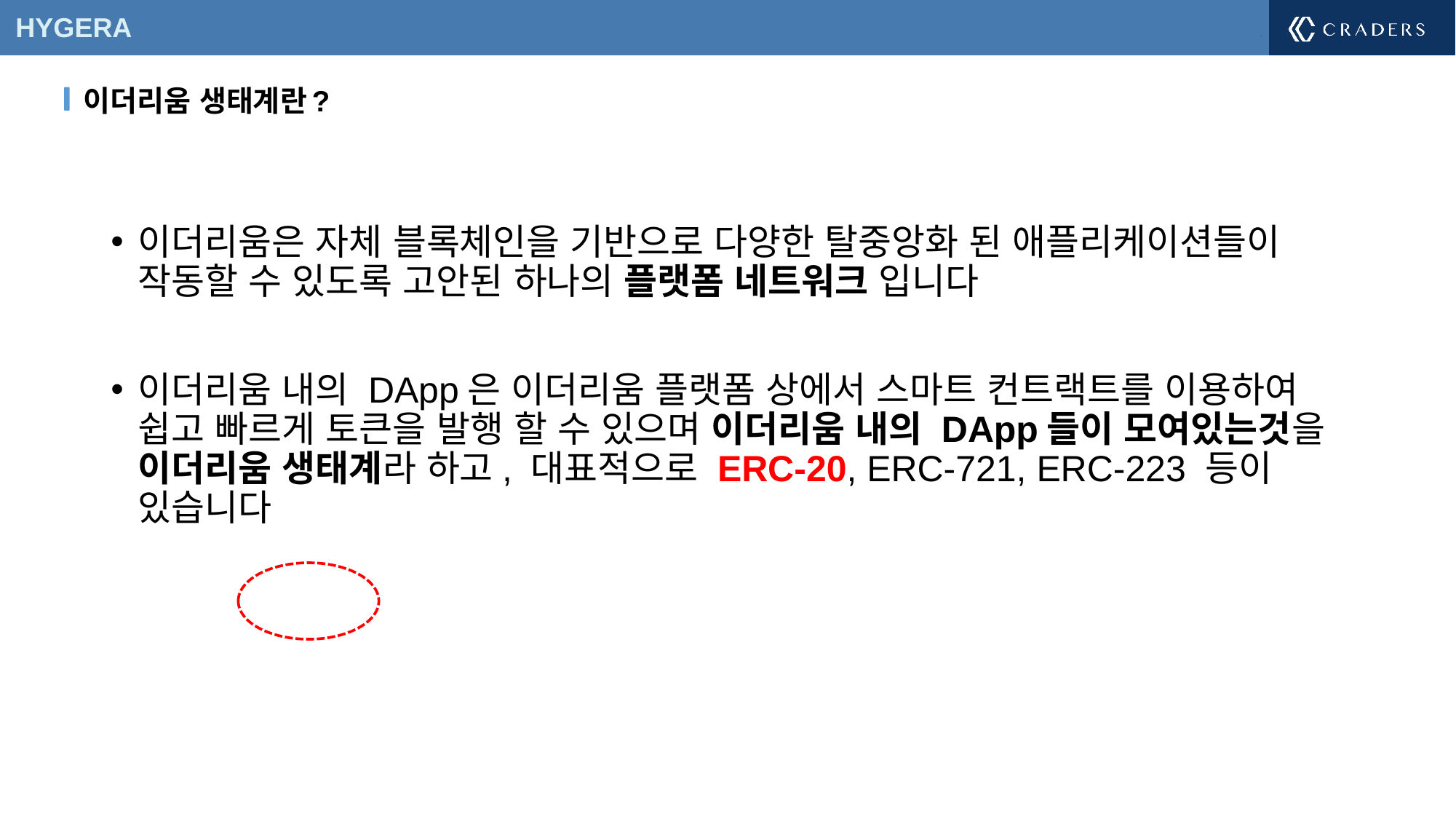

이더리움 생태계란?
이더리움은 자체 블록체인을 기반으로 다양한 탈중앙화 된 애플리케이션들이 작동할 수 있도록 고안된 하나의 플랫폼 네트워크 입니다

이더리움 내의 DApp은 이더리움 플랫폼 상에서 스마트 컨트랙트를 이용하여 쉽고 빠르게 토큰을 발행 할 수 있으며 이더리움 내의 DApp들이 모여있는것을 이더리움 생태계라 하고, 대표적으로 ERC-20, ERC-721, ERC-223 등이 있습니다